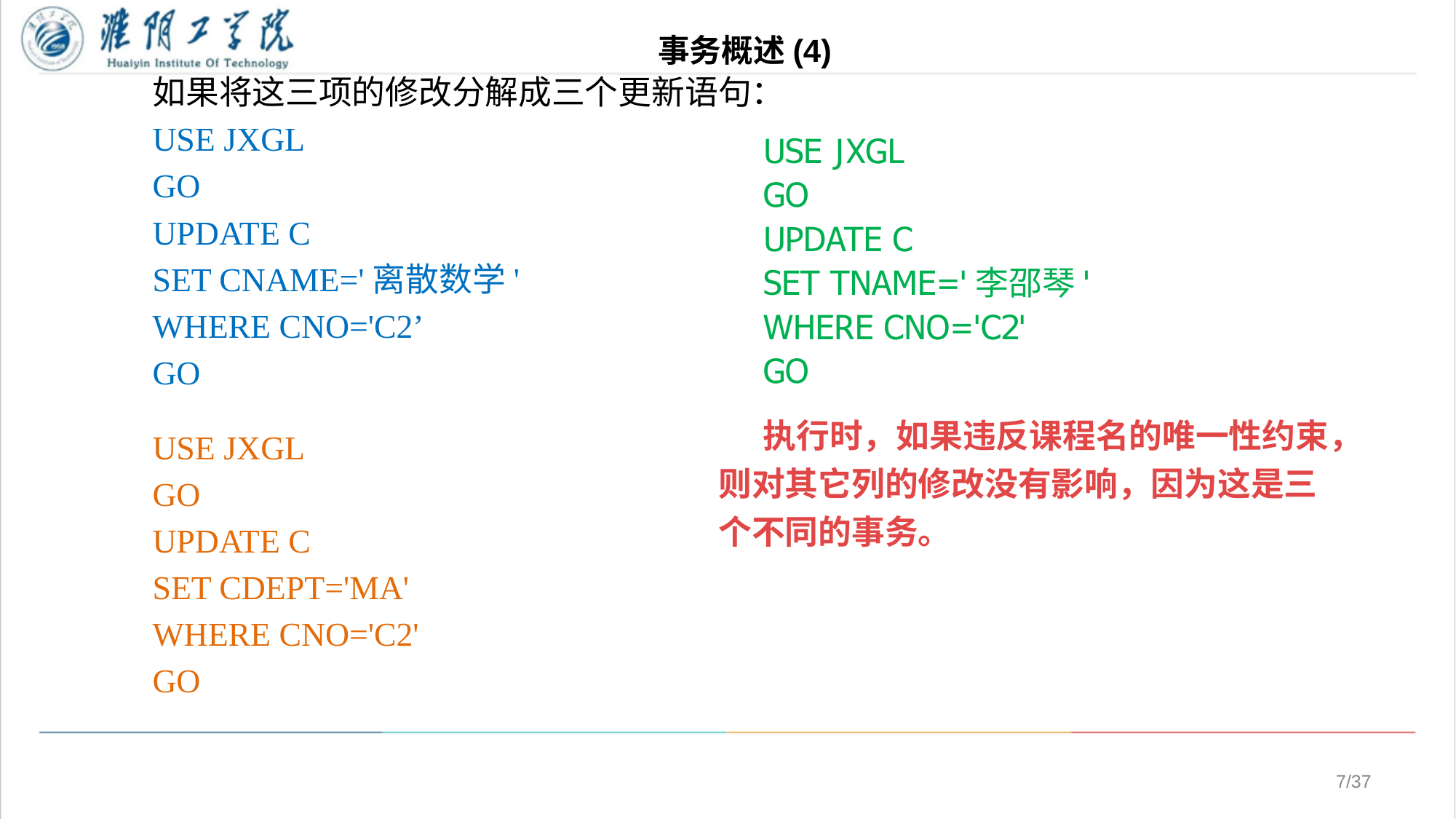

# 事务概述(4)
如果将这三项的修改分解成三个更新语句：
USE JXGL
GO
UPDATE C
SET CNAME='离散数学'
WHERE CNO='C2’
GO

USE JXGL
GO
UPDATE C
SET CDEPT='MA'
WHERE CNO='C2'
GO
USE JXGL
GO
UPDATE C
SET TNAME='李邵琴'
WHERE CNO='C2'
GO
执行时，如果违反课程名的唯一性约束，则对其它列的修改没有影响，因为这是三个不同的事务。

7/37